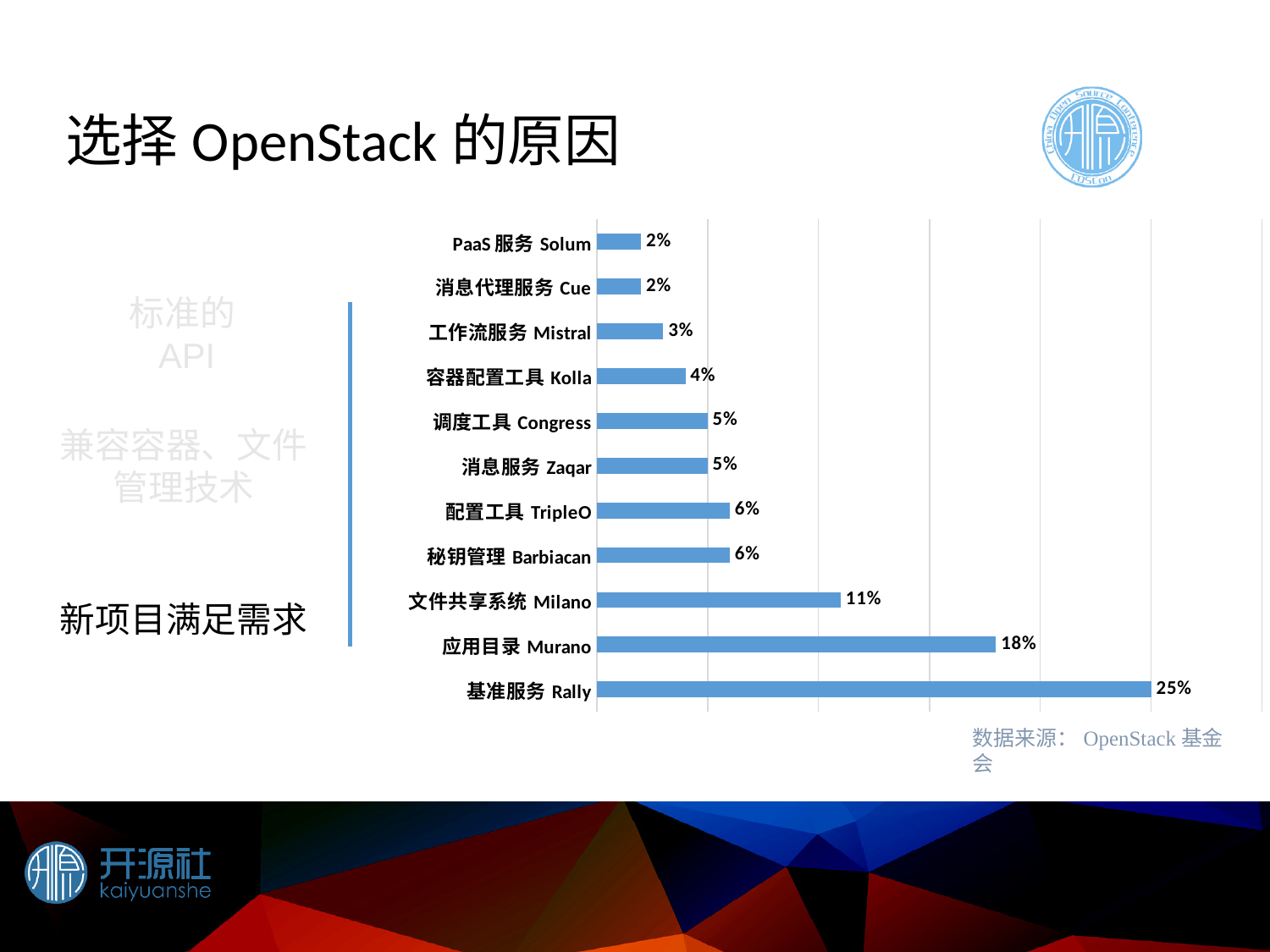

# 选择OpenStack的原因

### Chart

| Category | OpenStack部署的新兴项目 |
|---|---|
| 基准服务Rally | 0.25 |
| 应用目录Murano | 0.18 |
| 文件共享系统Milano | 0.11 |
| 秘钥管理Barbiacan | 0.06 |
| 配置工具TripleO | 0.06 |
| 消息服务Zaqar | 0.05 |
| 调度工具Congress | 0.05 |
| 容器配置工具Kolla | 0.04 |
| 工作流服务Mistral | 0.03 |
| 消息代理服务Cue | 0.02 |
| PaaS服务Solum | 0.02 |
标准的API
兼容容器、文件管理技术
新项目满足需求
数据来源：OpenStack基金会